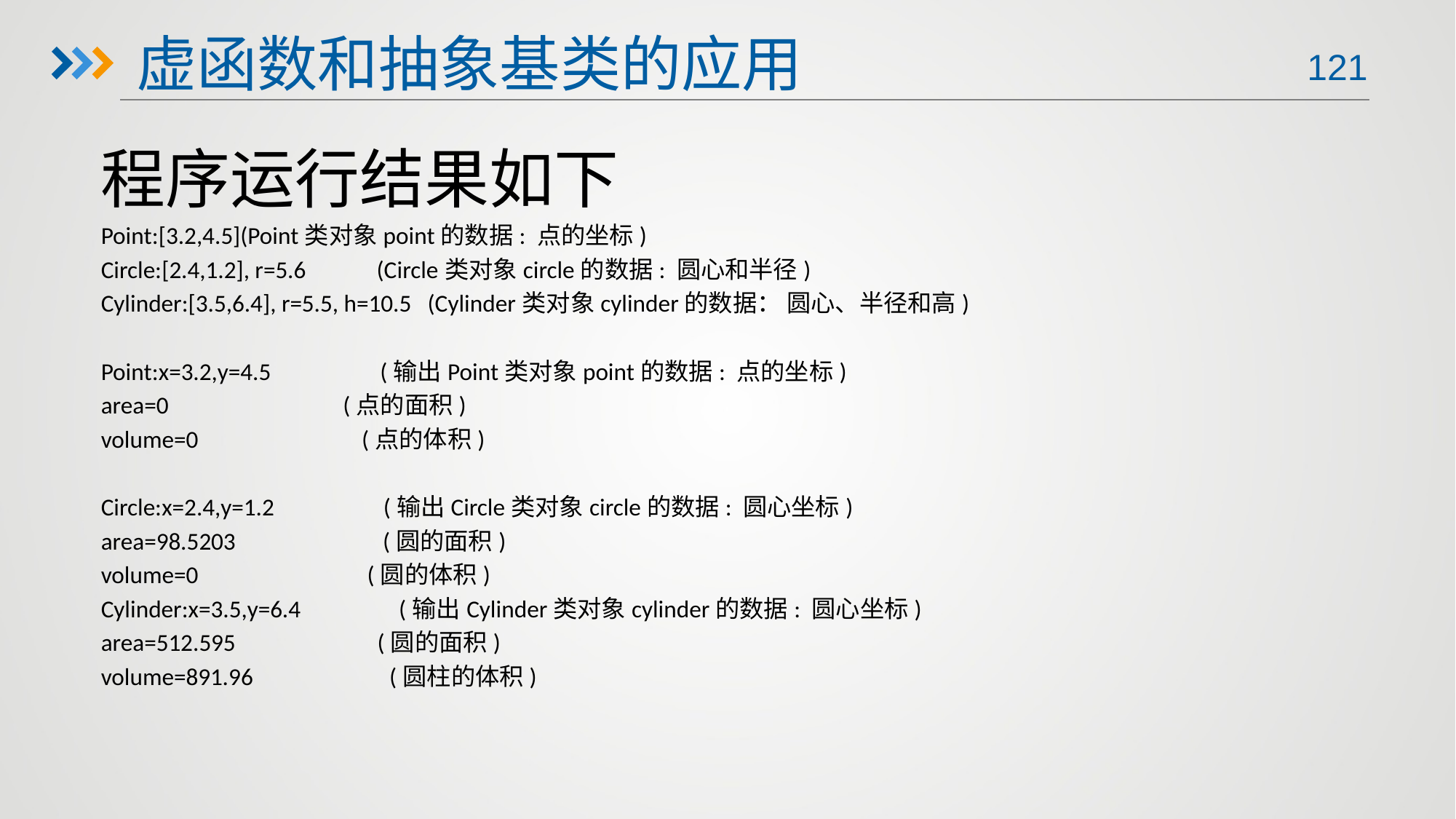

虚函数和抽象基类的应用
程序运行结果如下
Point:[3.2,4.5](Point类对象point的数据: 点的坐标)
Circle:[2.4,1.2], r=5.6             (Circle类对象circle的数据: 圆心和半径)
Cylinder:[3.5,6.4], r=5.5, h=10.5   (Cylinder类对象cylinder的数据： 圆心、半径和高)

Point:x=3.2,y=4.5                    (输出Point类对象point的数据: 点的坐标)
area=0                                (点的面积)
volume=0                              (点的体积)

Circle:x=2.4,y=1.2                    (输出Circle类对象circle的数据: 圆心坐标)
area=98.5203                           (圆的面积)
volume=0                               (圆的体积)
Cylinder:x=3.5,y=6.4                  (输出Cylinder类对象cylinder的数据: 圆心坐标)
area=512.595                          (圆的面积)
volume=891.96                         (圆柱的体积)